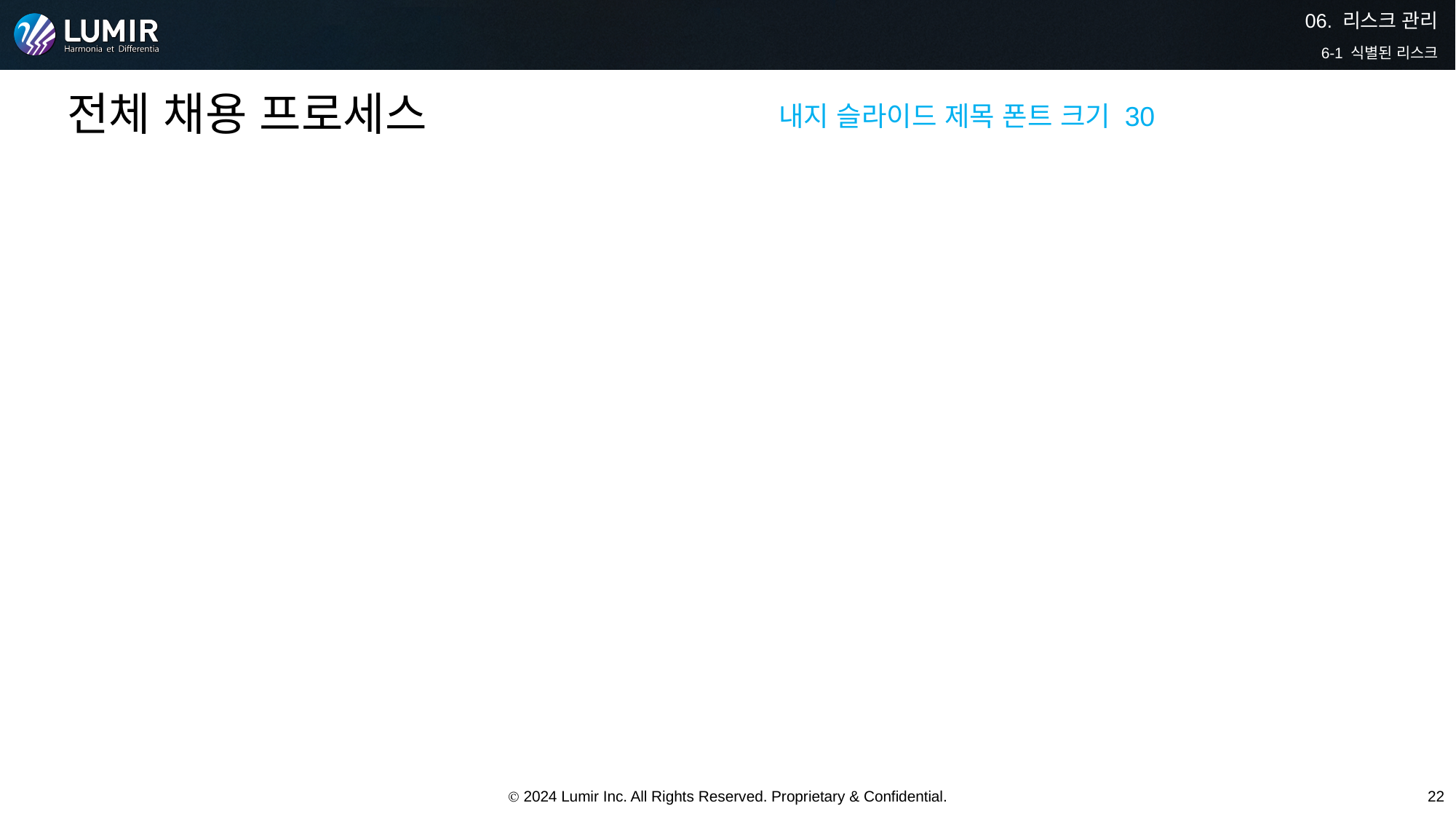

06. 리스크 관리
6-1 식별된 리스크
# 전체 채용 프로세스
내지 슬라이드 제목 폰트 크기 30